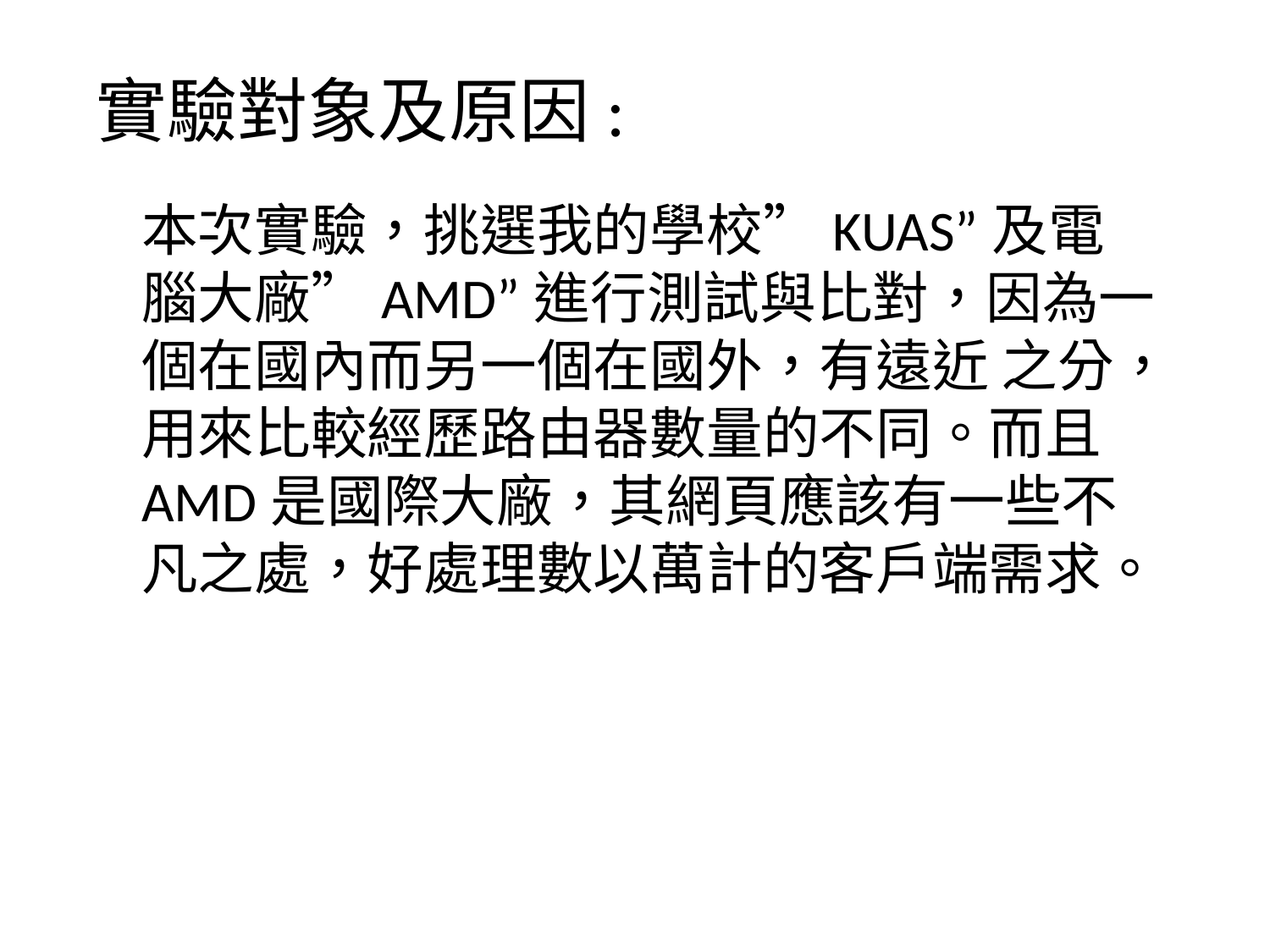

實驗對象及原因:
本次實驗，挑選我的學校”KUAS”及電腦大廠”AMD”進行測試與比對，因為一個在國內而另一個在國外，有遠近 之分，用來比較經歷路由器數量的不同。而且AMD是國際大廠，其網頁應該有一些不凡之處，好處理數以萬計的客戶端需求。